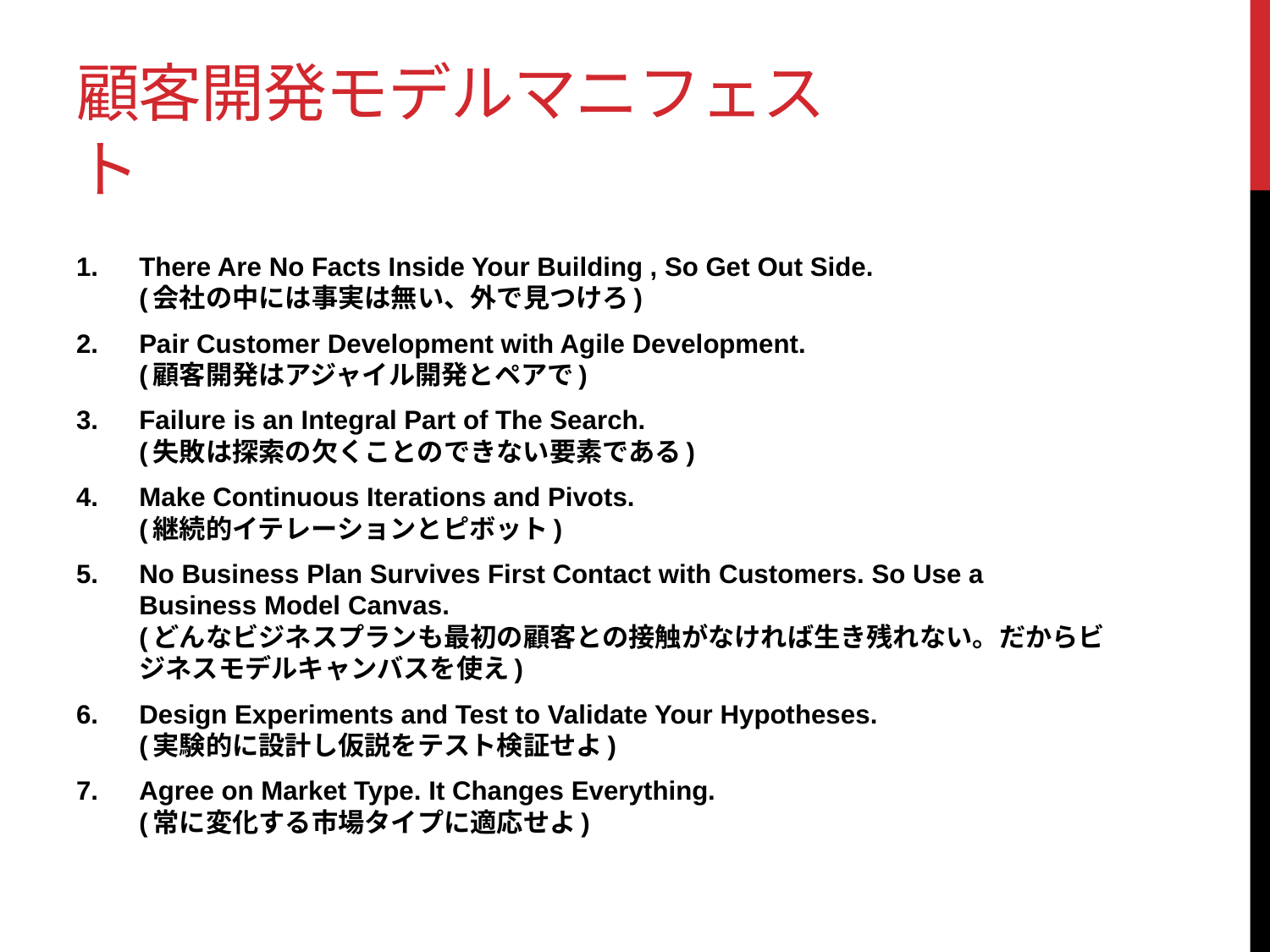

# 顧客開発モデルマニフェスト
There Are No Facts Inside Your Building , So Get Out Side.
(会社の中には事実は無い、外で見つけろ)
Pair Customer Development with Agile Development.
(顧客開発はアジャイル開発とペアで)
Failure is an Integral Part of The Search.
(失敗は探索の欠くことのできない要素である)
Make Continuous Iterations and Pivots.
(継続的イテレーションとピボット)
No Business Plan Survives First Contact with Customers. So Use a Business Model Canvas.
(どんなビジネスプランも最初の顧客との接触がなければ生き残れない。だからビジネスモデルキャンバスを使え)
Design Experiments and Test to Validate Your Hypotheses.
(実験的に設計し仮説をテスト検証せよ)
Agree on Market Type. It Changes Everything.
(常に変化する市場タイプに適応せよ)